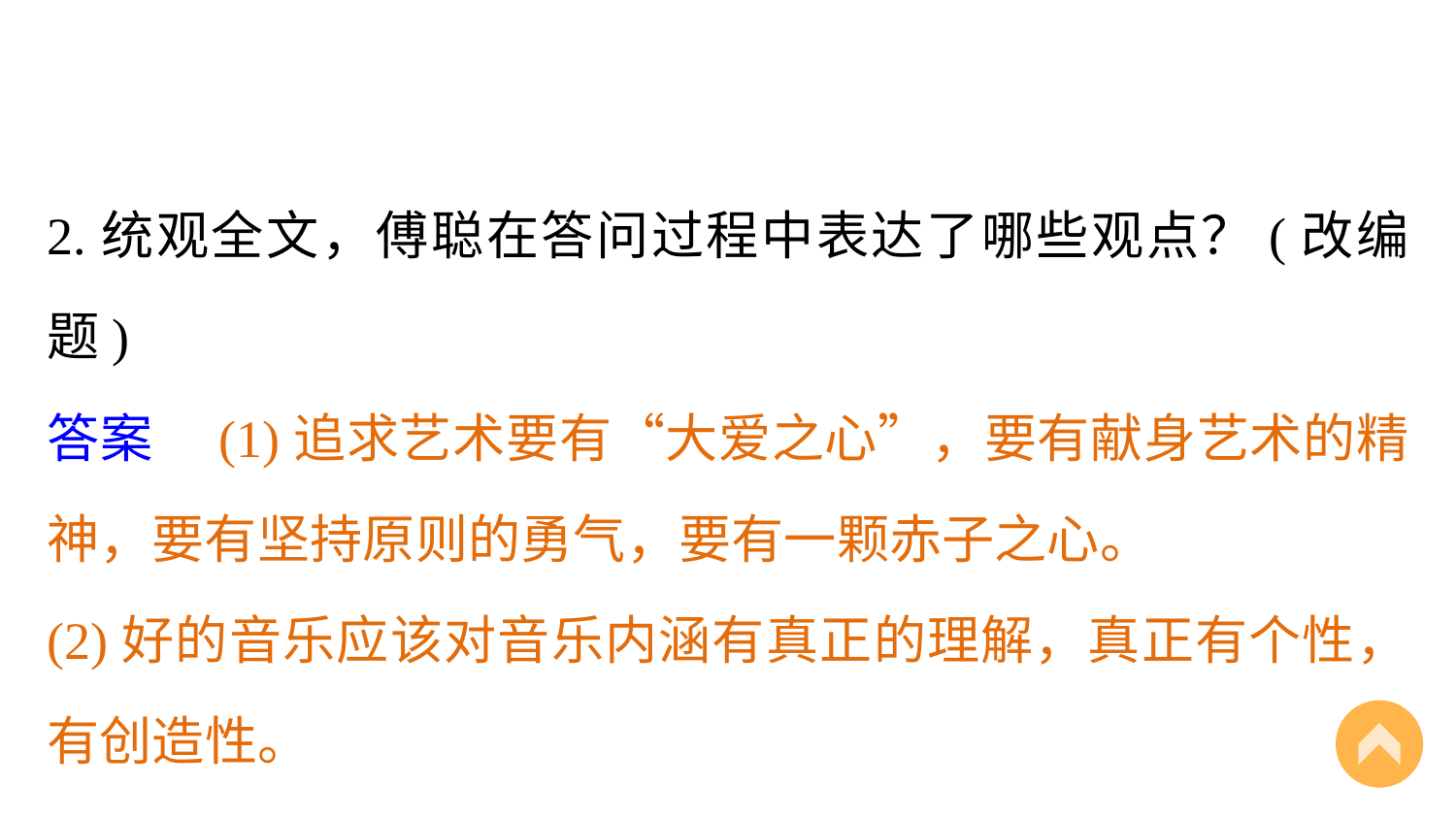

2.统观全文，傅聪在答问过程中表达了哪些观点？(改编题)
答案　(1)追求艺术要有“大爱之心”，要有献身艺术的精神，要有坚持原则的勇气，要有一颗赤子之心。
(2)好的音乐应该对音乐内涵有真正的理解，真正有个性，有创造性。